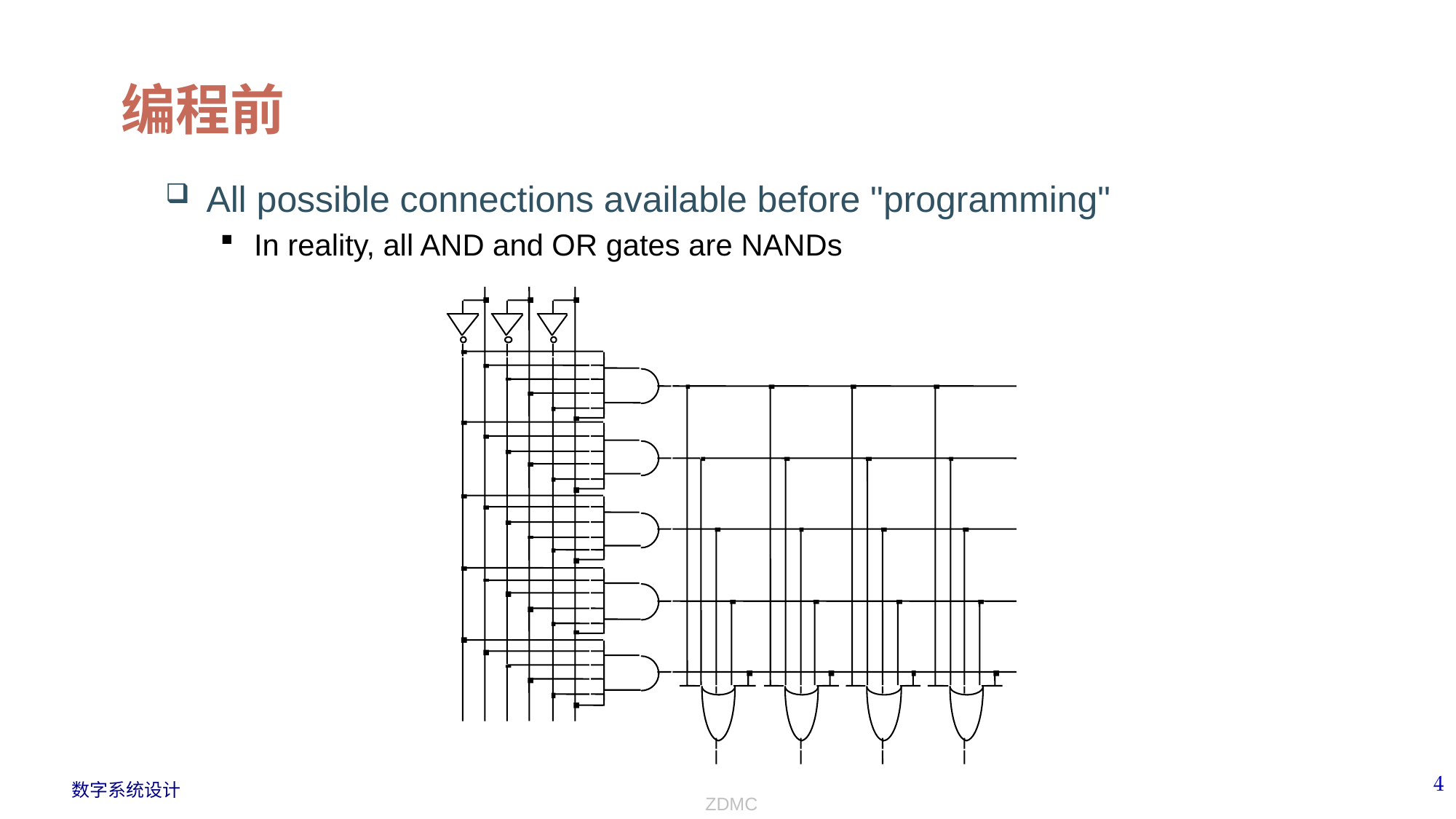

# 编程前
All possible connections available before "programming"
In reality, all AND and OR gates are NANDs

ZDMC
4